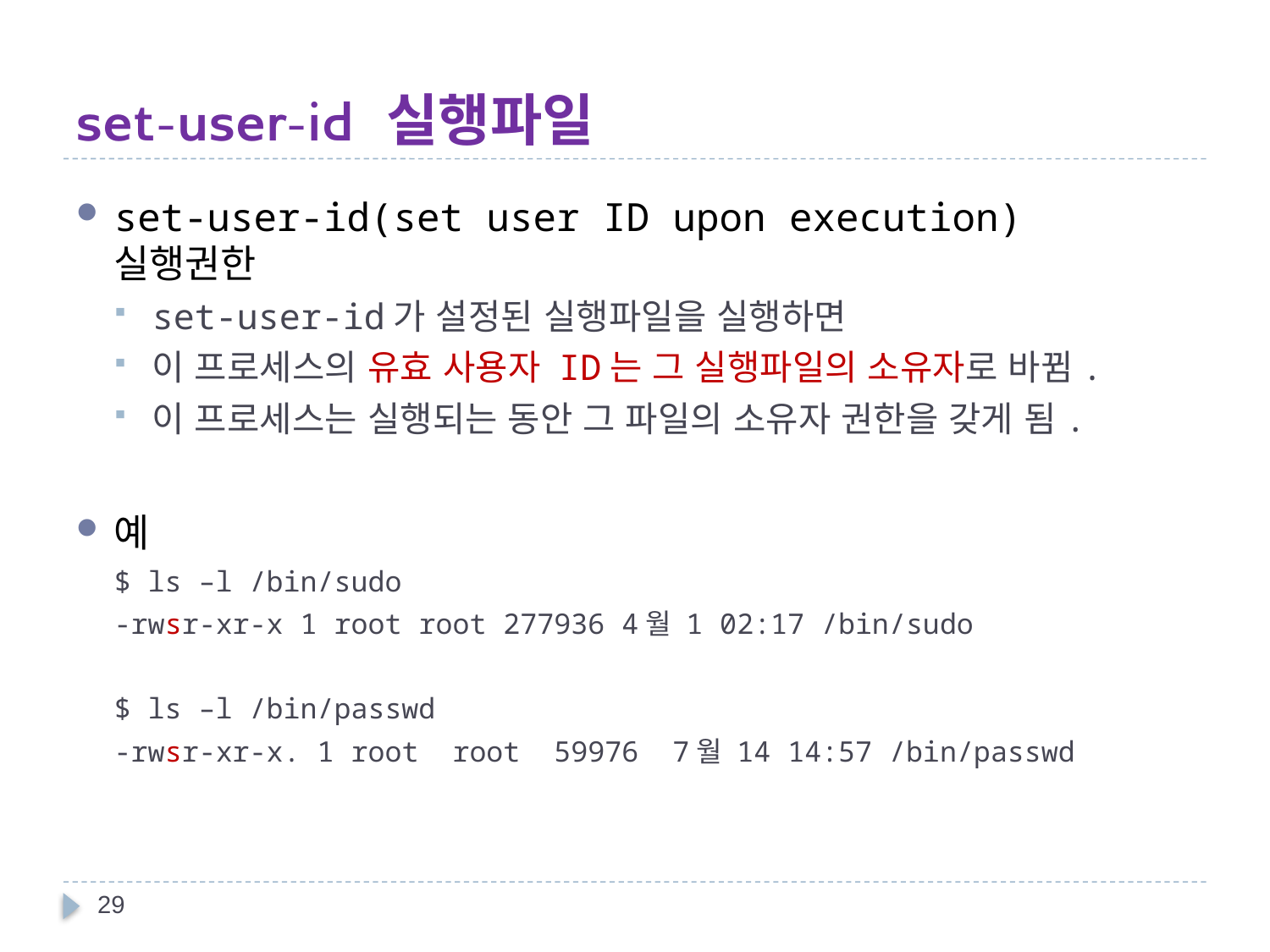

# set-user-id 실행파일
set-user-id(set user ID upon execution) 실행권한
set-user-id가 설정된 실행파일을 실행하면
이 프로세스의 유효 사용자 ID는 그 실행파일의 소유자로 바뀜.
이 프로세스는 실행되는 동안 그 파일의 소유자 권한을 갖게 됨.

예
$ ls –l /bin/sudo
-rwsr-xr-x 1 root root 277936 4월 1 02:17 /bin/sudo

$ ls –l /bin/passwd
-rwsr-xr-x. 1 root  root  59976  7월 14 14:57 /bin/passwd
29